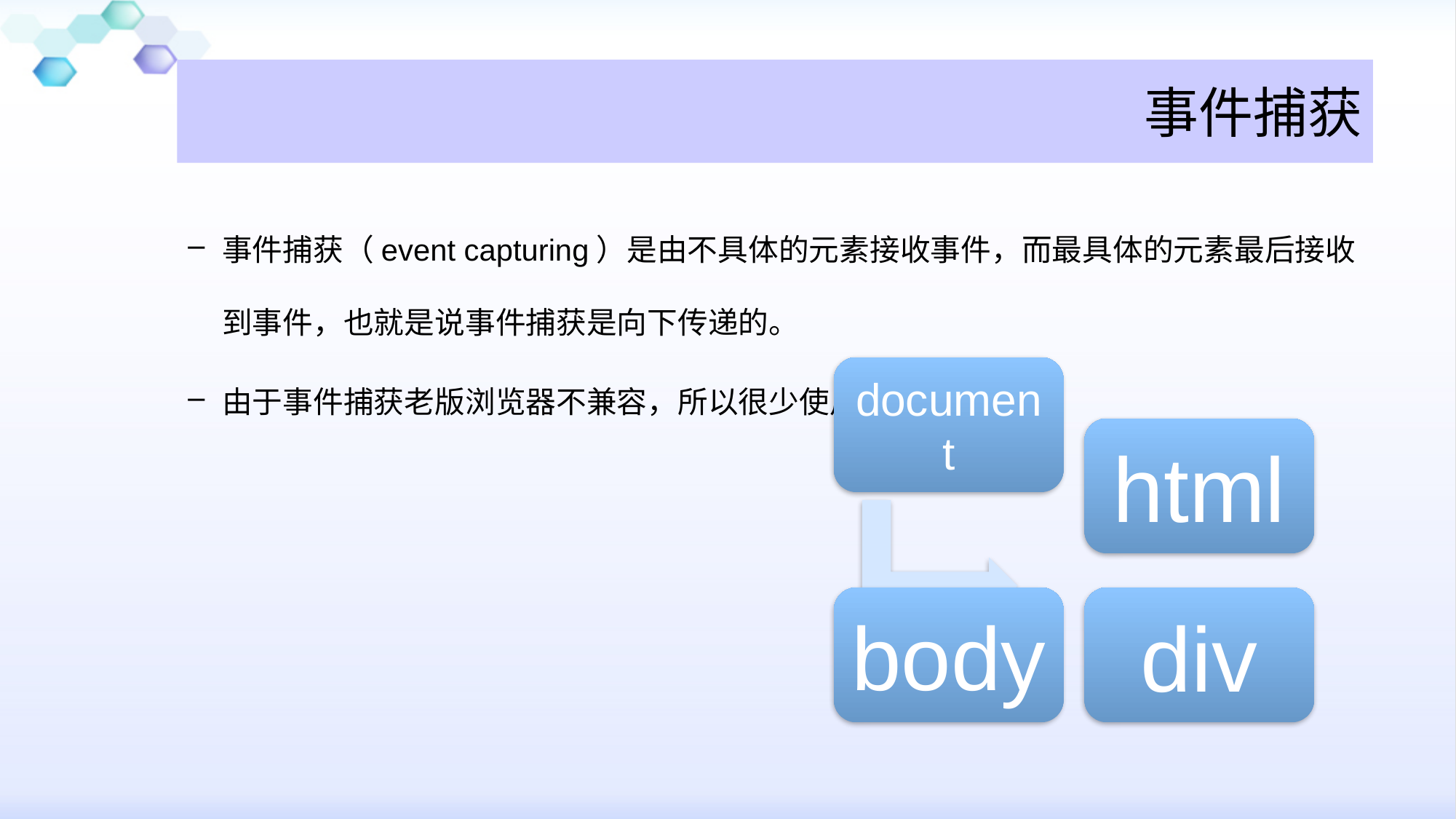

# 事件捕获
事件捕获（event capturing）是由不具体的元素接收事件，而最具体的元素最后接收到事件，也就是说事件捕获是向下传递的。
由于事件捕获老版浏览器不兼容，所以很少使用。
document
html
body
div